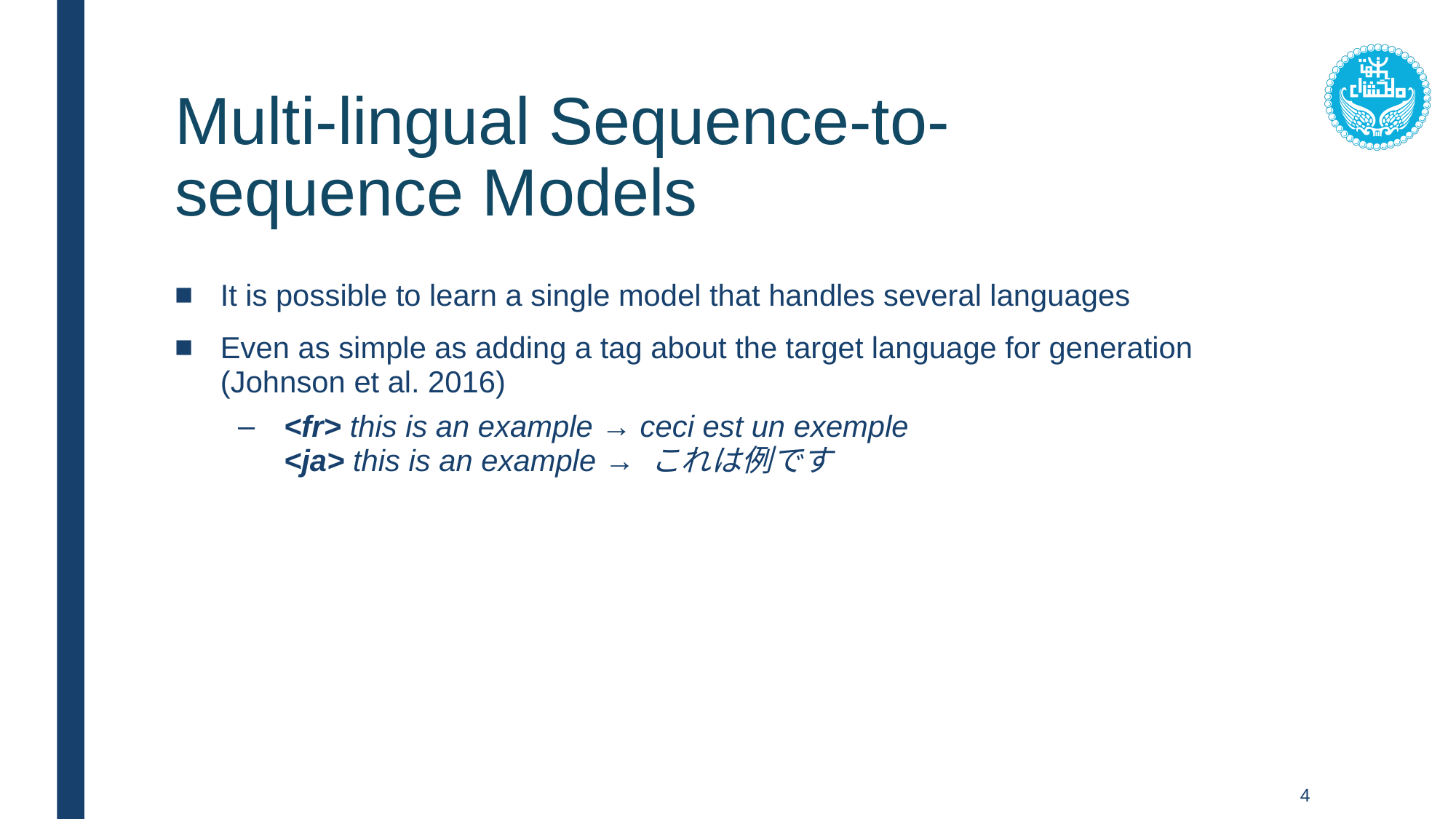

# Multi-lingual Sequence-to- sequence Models
It is possible to learn a single model that handles several languages
Even as simple as adding a tag about the target language for generation (Johnson et al. 2016)
<fr> this is an example → ceci est un exemple
<ja> this is an example → これは例です

4